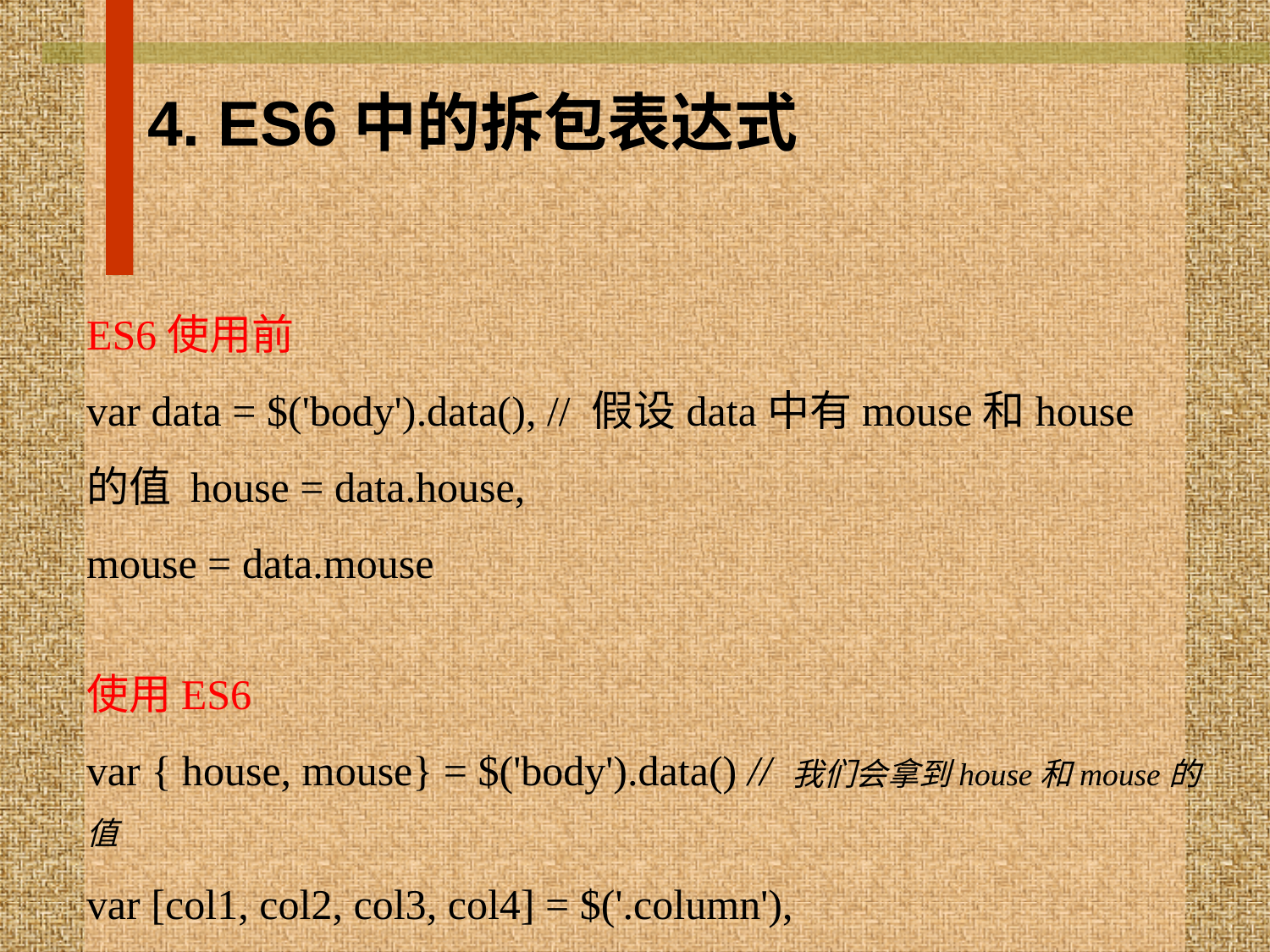

4. ES6中的拆包表达式
ES6使用前
var data = $('body').data(), // 假设data中有mouse和house的值 house = data.house,
mouse = data.mouse
使用ES6
var { house, mouse} = $('body').data() // 我们会拿到house和mouse的值
var [col1, col2, col3, col4] = $('.column'),